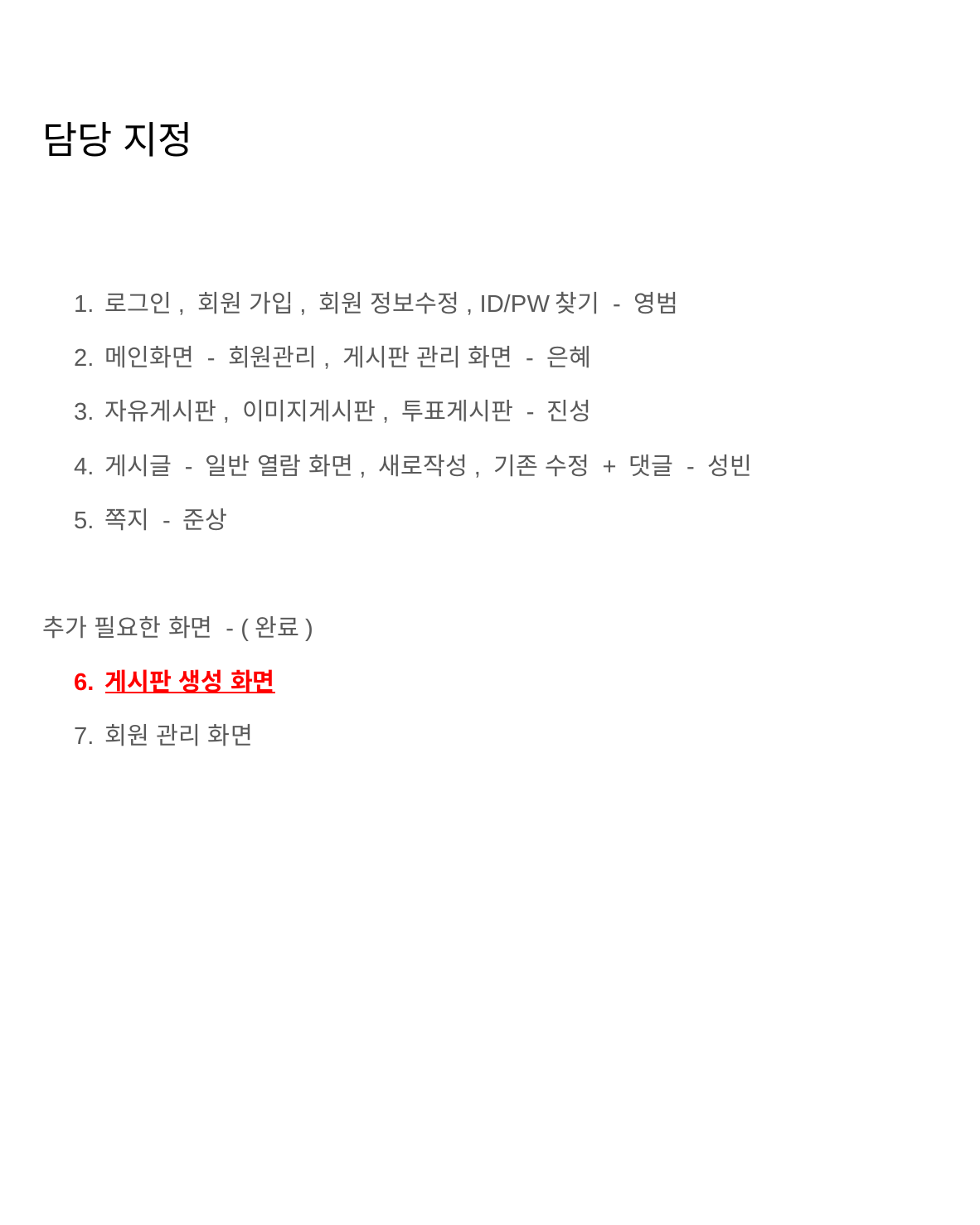

# 담당 지정
로그인, 회원 가입, 회원 정보수정, ID/PW찾기 - 영범
메인화면 - 회원관리, 게시판 관리 화면 - 은혜
자유게시판, 이미지게시판, 투표게시판 - 진성
게시글 - 일반 열람 화면, 새로작성, 기존 수정 + 댓글 - 성빈
쪽지 - 준상

추가 필요한 화면 - (완료)
게시판 생성 화면
회원 관리 화면